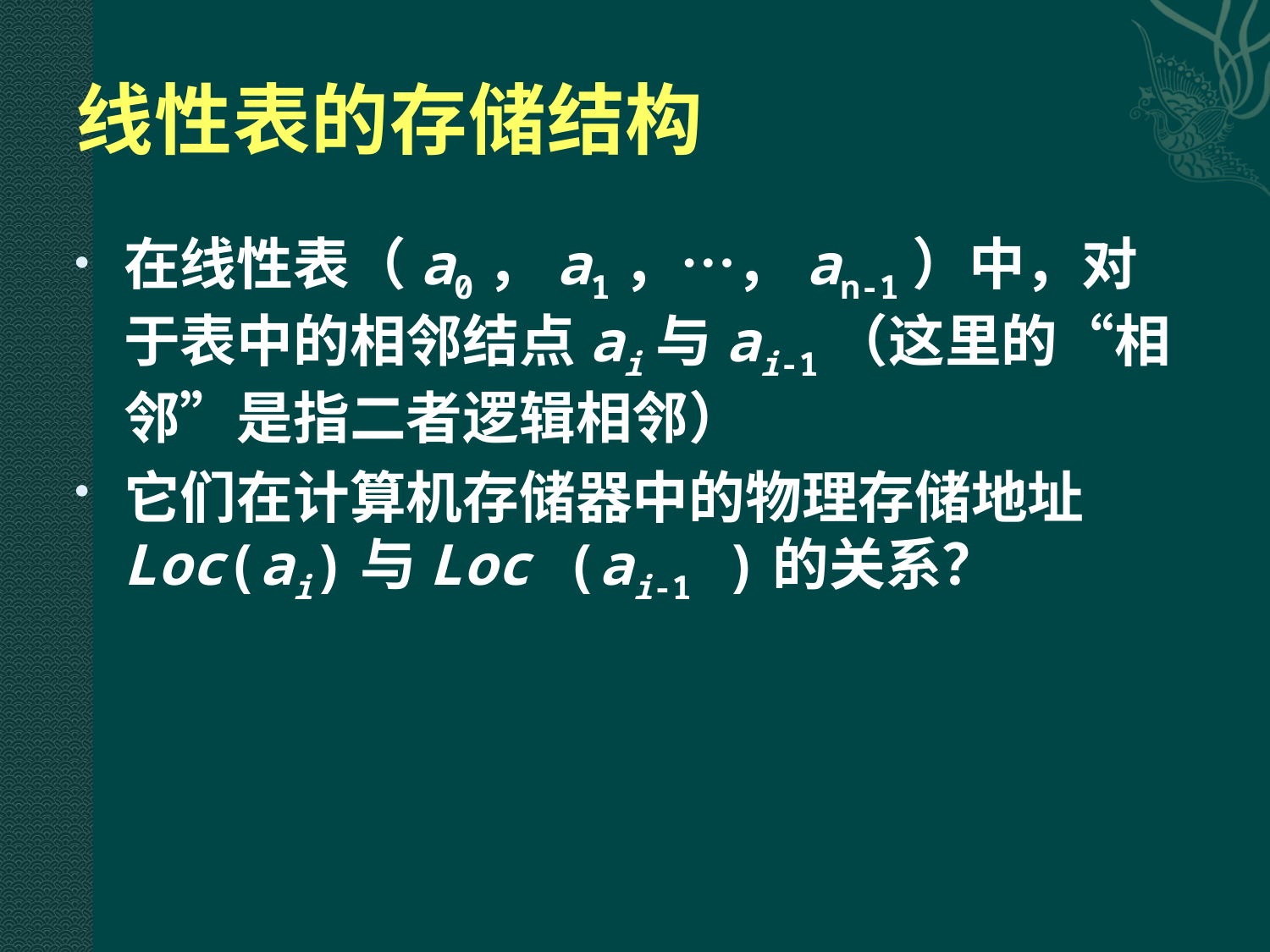

# 线性表的存储结构
在线性表（a0，a1，…，an-1）中，对于表中的相邻结点ai与ai-1（这里的“相邻”是指二者逻辑相邻）
它们在计算机存储器中的物理存储地址Loc(ai)与Loc (ai-1 )的关系？